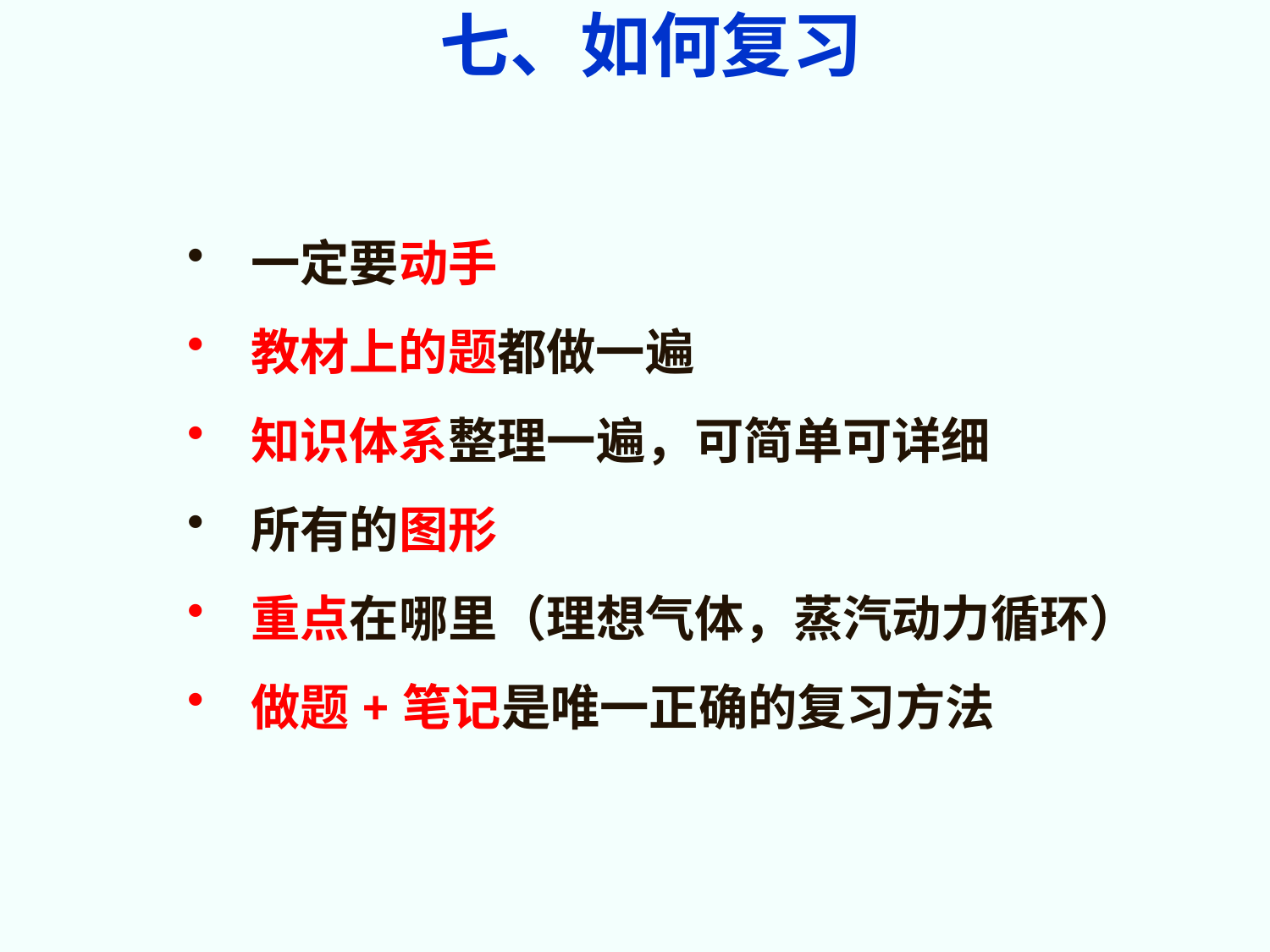

七、如何复习
一定要动手
教材上的题都做一遍
知识体系整理一遍，可简单可详细
所有的图形
重点在哪里（理想气体，蒸汽动力循环）
做题+笔记是唯一正确的复习方法